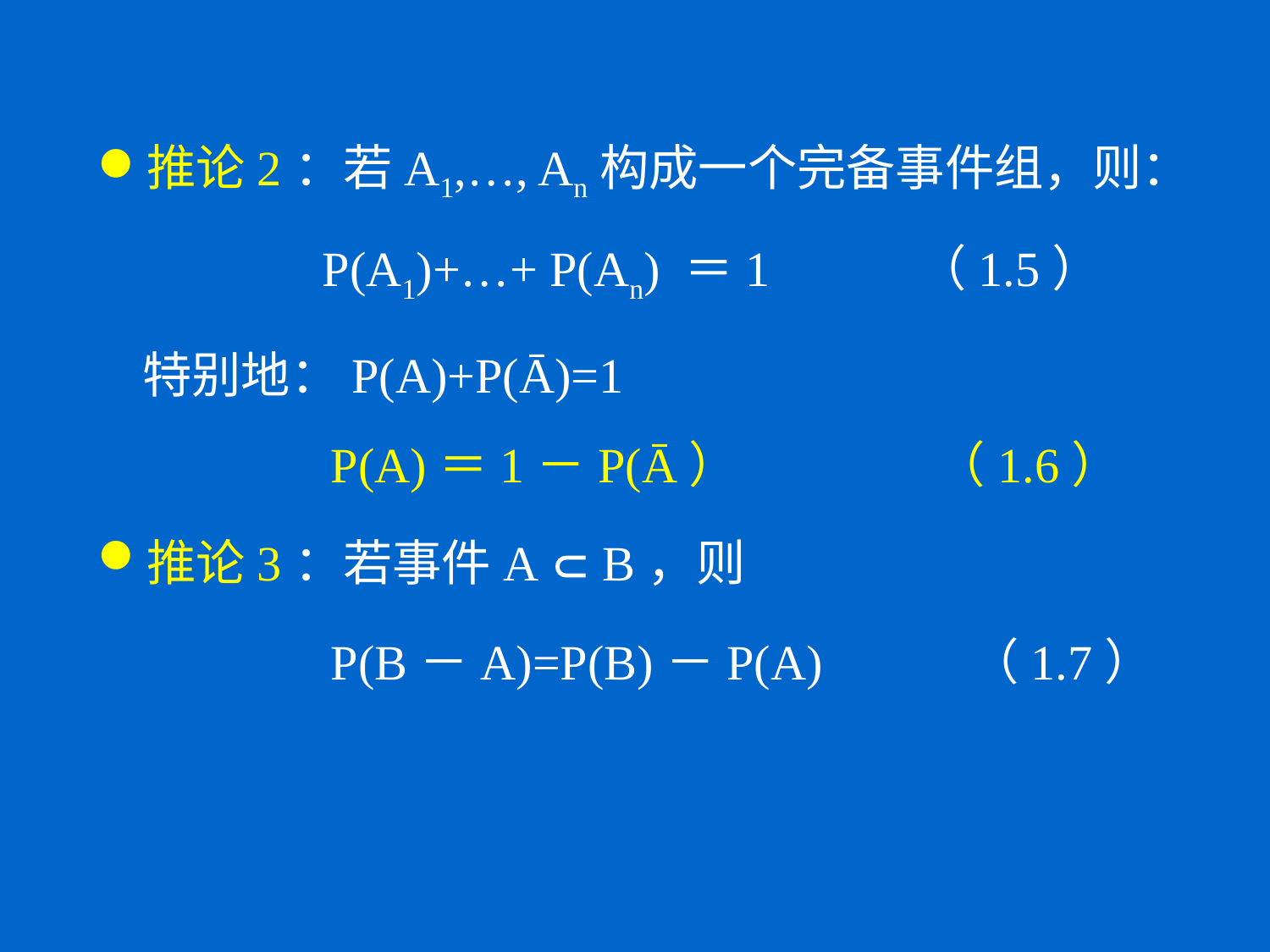

推论2：若A1,…, An构成一个完备事件组，则：
               P(A1)+…+ P(An) ＝1           （1.5）
   特别地：P(A)+P(Ā)=1
                   P(A)＝1－P(Ā）                  （1.6）
推论3：若事件A ⊂ B，则
                   P(B－A)=P(B)－P(A)           （1.7）
#